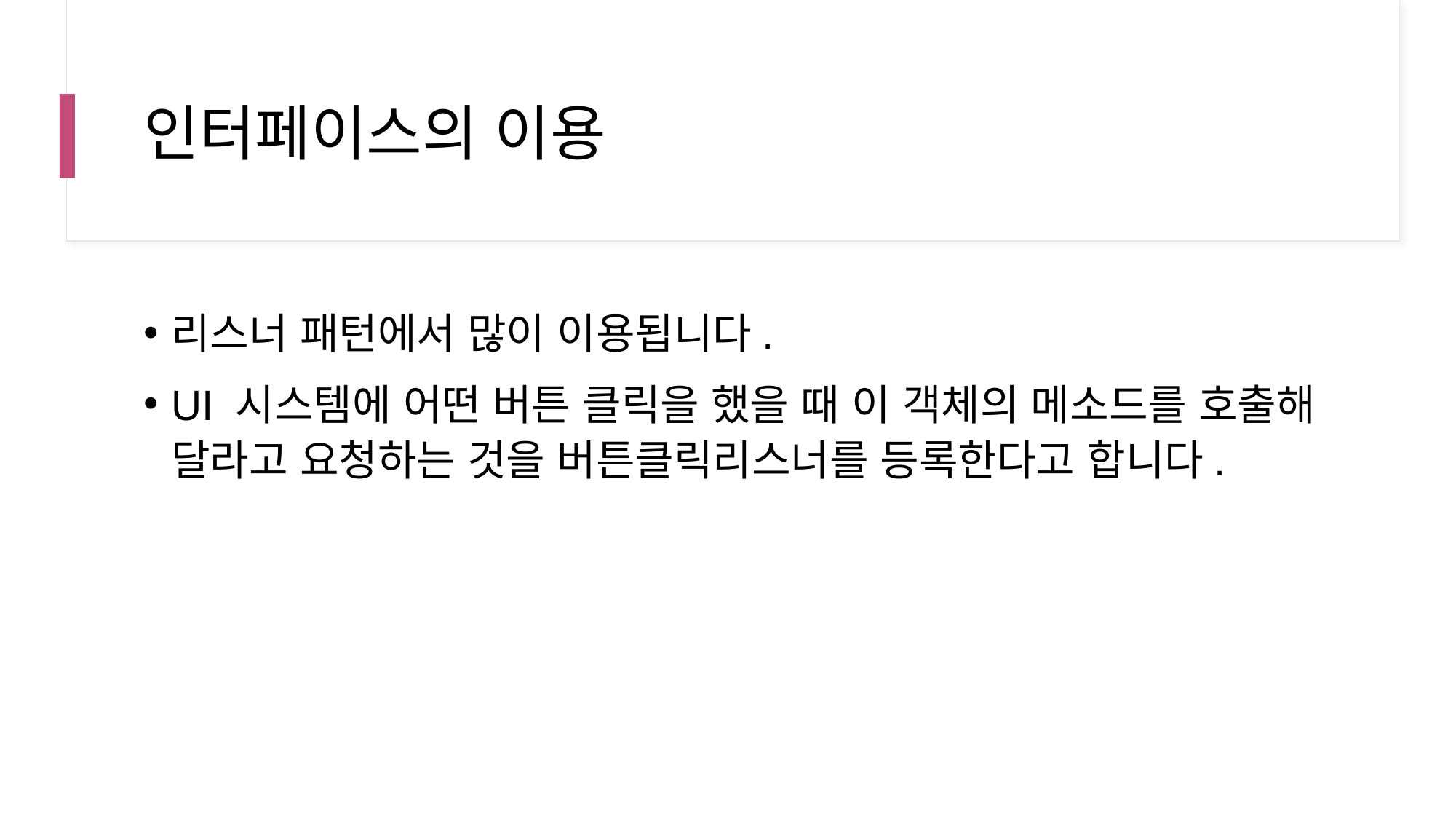

# 인터페이스의 이용
리스너 패턴에서 많이 이용됩니다.
UI 시스템에 어떤 버튼 클릭을 했을 때 이 객체의 메소드를 호출해 달라고 요청하는 것을 버튼클릭리스너를 등록한다고 합니다.